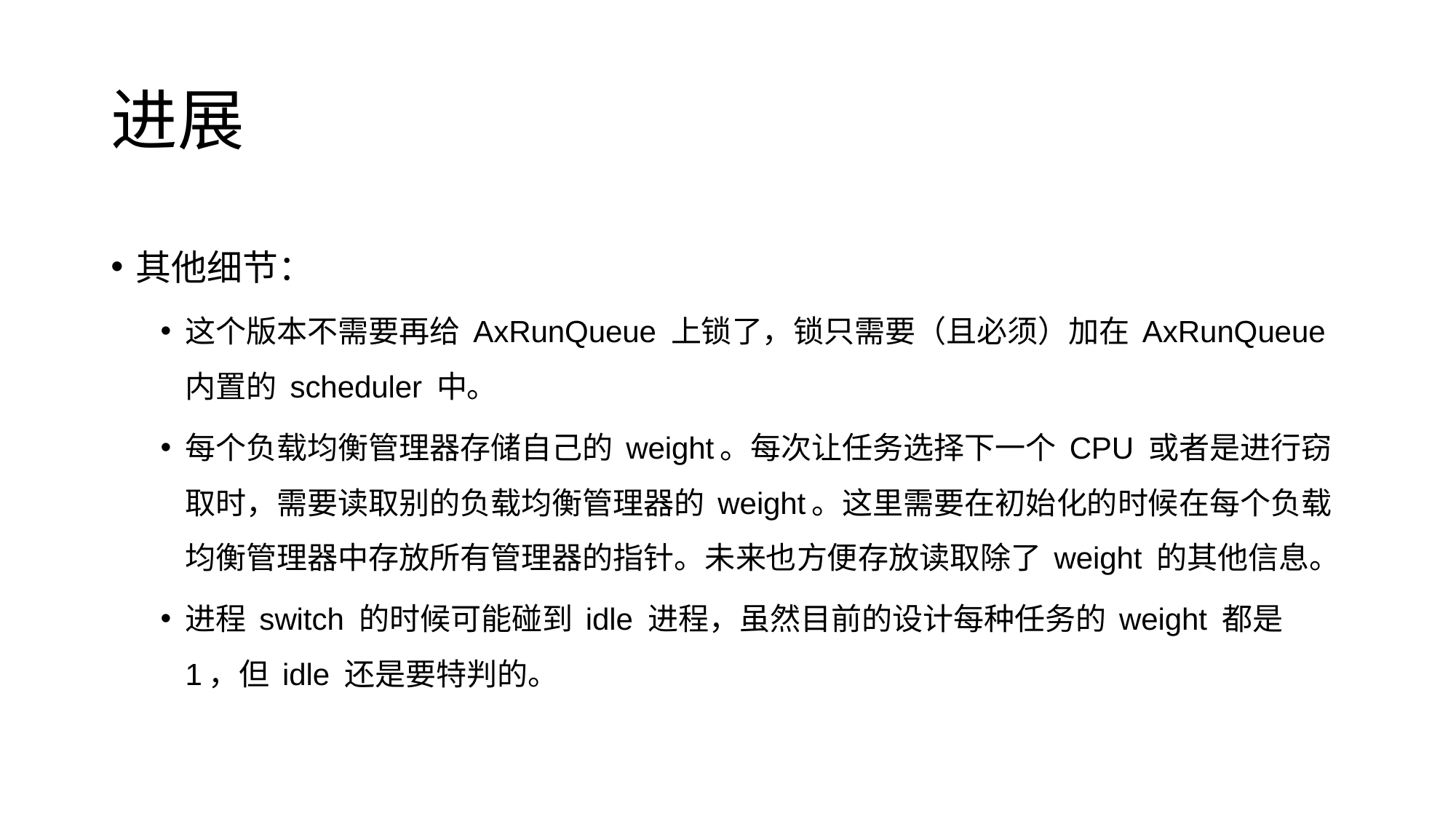

# 进展
其他细节：
这个版本不需要再给 AxRunQueue 上锁了，锁只需要（且必须）加在 AxRunQueue 内置的 scheduler 中。
每个负载均衡管理器存储自己的 weight。每次让任务选择下一个 CPU 或者是进行窃取时，需要读取别的负载均衡管理器的 weight。这里需要在初始化的时候在每个负载均衡管理器中存放所有管理器的指针。未来也方便存放读取除了 weight 的其他信息。
进程 switch 的时候可能碰到 idle 进程，虽然目前的设计每种任务的 weight 都是 1，但 idle 还是要特判的。